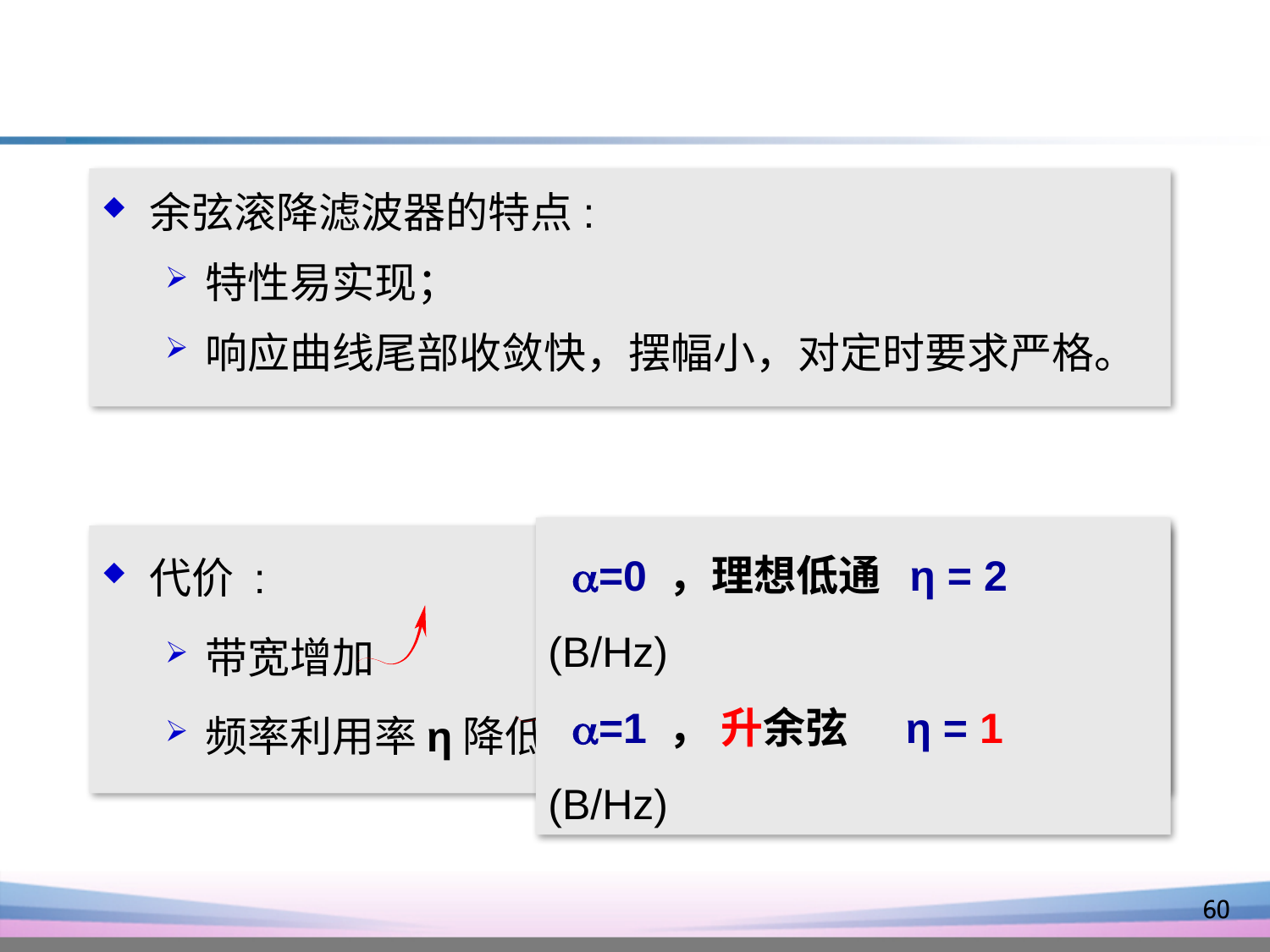

余弦滚降滤波器的特点:
特性易实现；
响应曲线尾部收敛快，摆幅小，对定时要求严格。
  α=0 ，理想低通  η = 2   (B/Hz)
  α=1 ， 升余弦     η = 1   (B/Hz)
代价 :
带宽增加
频率利用率η降低

60